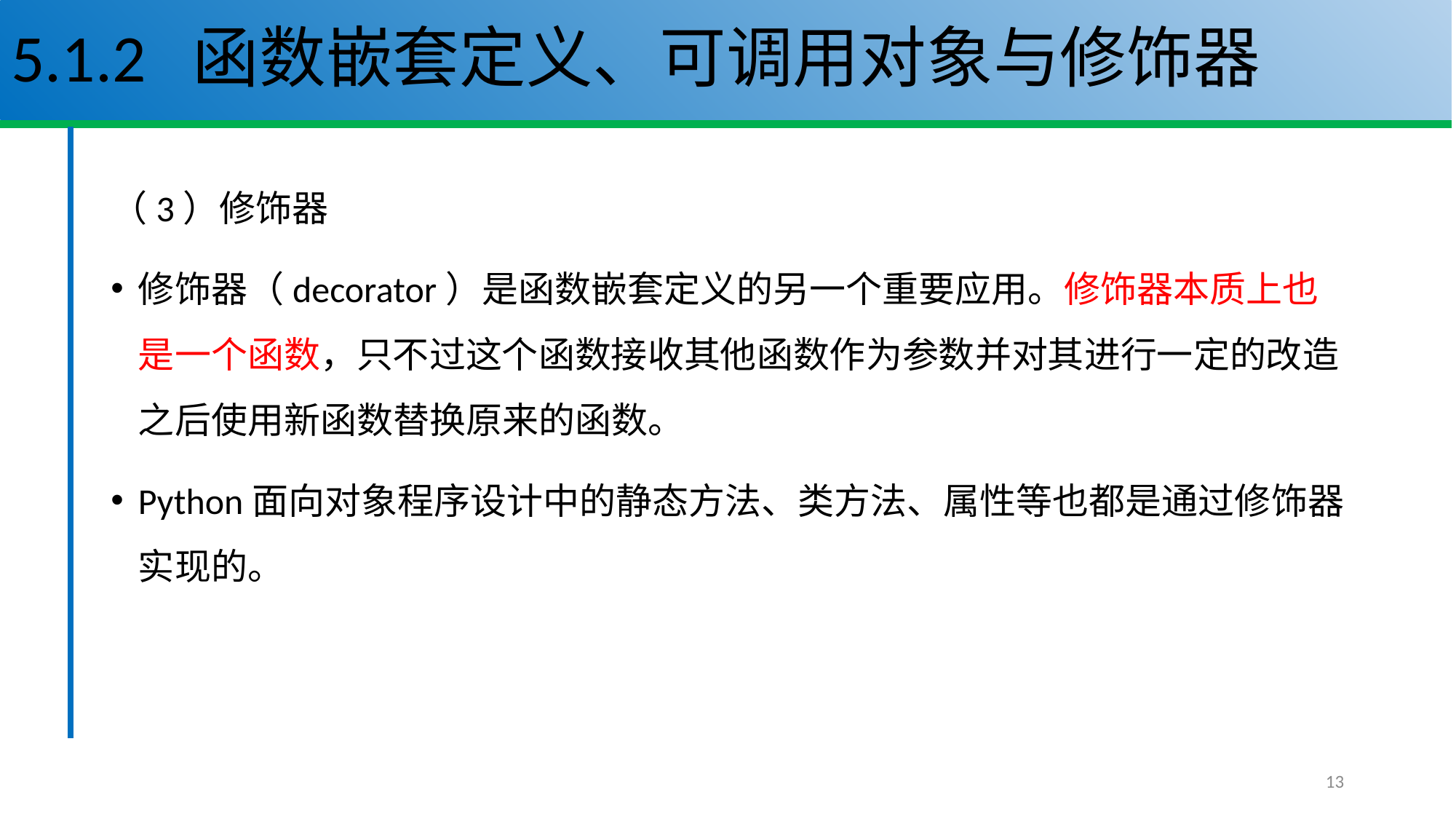

# 5.1.2  函数嵌套定义、可调用对象与修饰器
（3）修饰器
修饰器（decorator）是函数嵌套定义的另一个重要应用。修饰器本质上也是一个函数，只不过这个函数接收其他函数作为参数并对其进行一定的改造之后使用新函数替换原来的函数。
Python面向对象程序设计中的静态方法、类方法、属性等也都是通过修饰器实现的。
13